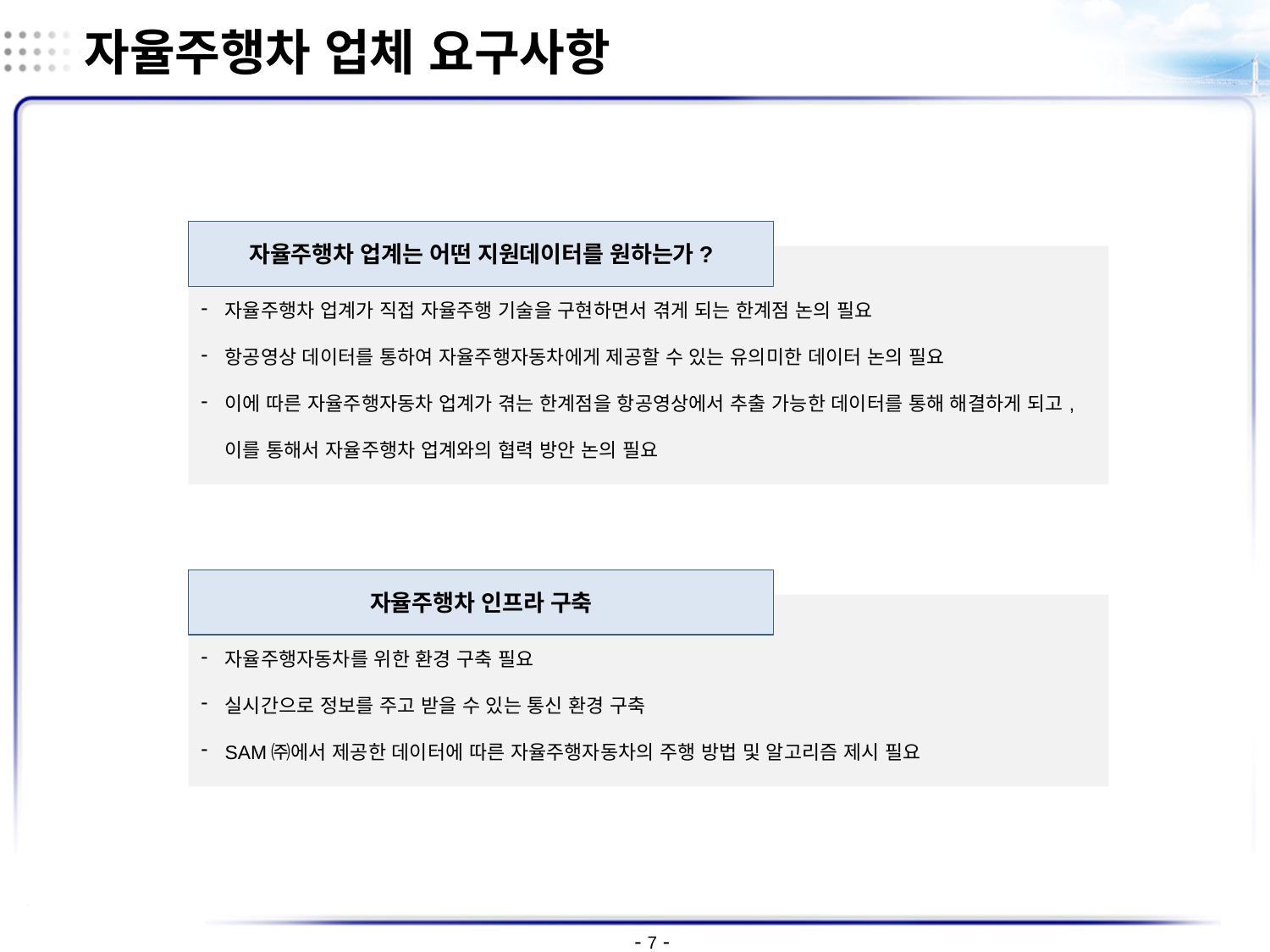

자율주행차 업체 요구사항
자율주행차 업계는 어떤 지원데이터를 원하는가?

자율주행차 업계가 직접 자율주행 기술을 구현하면서 겪게 되는 한계점 논의 필요
항공영상 데이터를 통하여 자율주행자동차에게 제공할 수 있는 유의미한 데이터 논의 필요
이에 따른 자율주행자동차 업계가 겪는 한계점을 항공영상에서 추출 가능한 데이터를 통해 해결하게 되고, 이를 통해서 자율주행차 업계와의 협력 방안 논의 필요

자율주행차 인프라 구축

자율주행자동차를 위한 환경 구축 필요
실시간으로 정보를 주고 받을 수 있는 통신 환경 구축
SAM㈜에서 제공한 데이터에 따른 자율주행자동차의 주행 방법 및 알고리즘 제시 필요